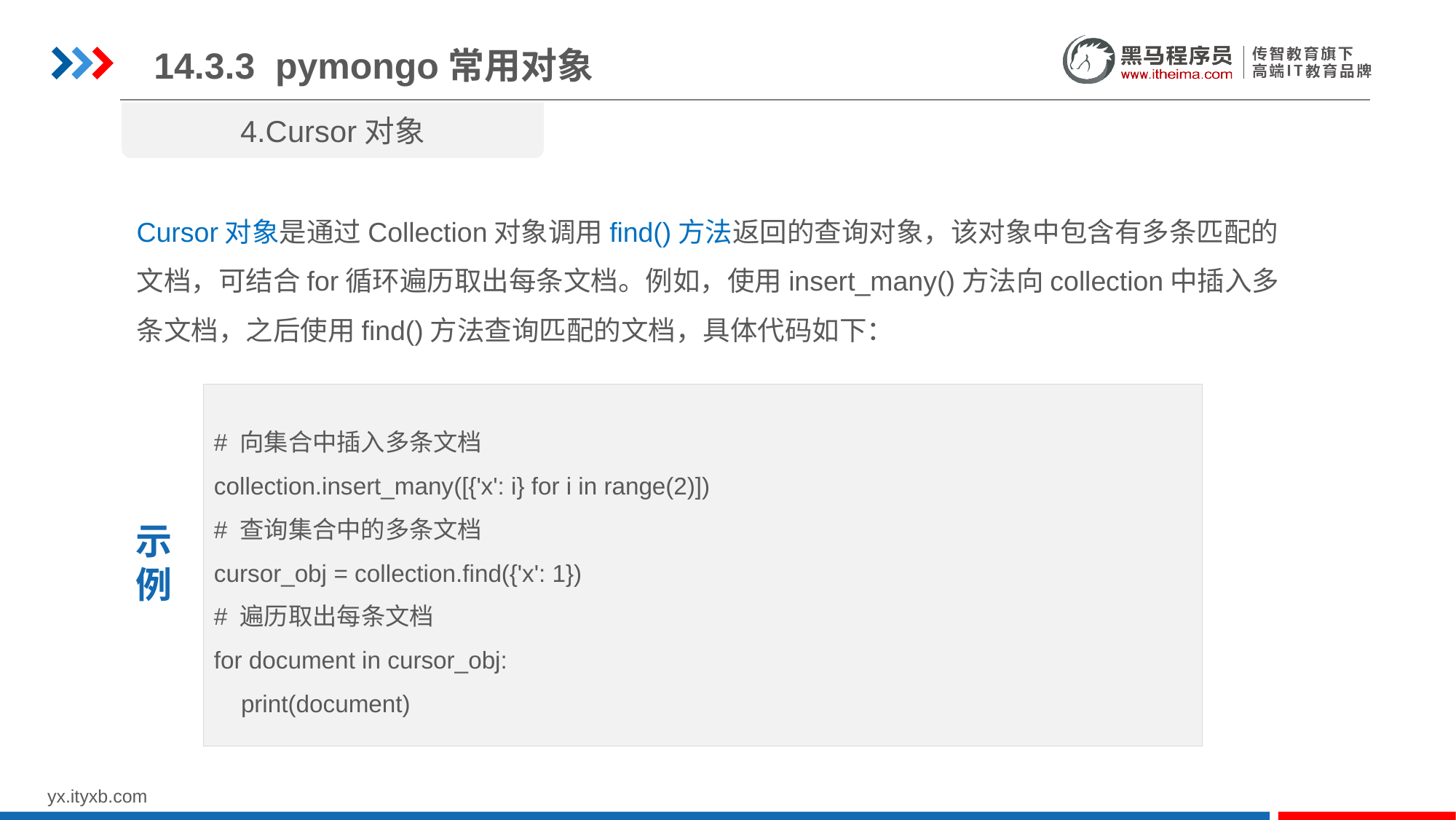

14.3.3  pymongo常用对象

4.Cursor对象
Cursor对象是通过Collection对象调用find()方法返回的查询对象，该对象中包含有多条匹配的文档，可结合for循环遍历取出每条文档。例如，使用insert_many()方法向collection中插入多条文档，之后使用find()方法查询匹配的文档，具体代码如下：
# 向集合中插入多条文档
collection.insert_many([{'x': i} for i in range(2)])
# 查询集合中的多条文档
cursor_obj = collection.find({'x': 1})
# 遍历取出每条文档
for document in cursor_obj:
    print(document)
示
例